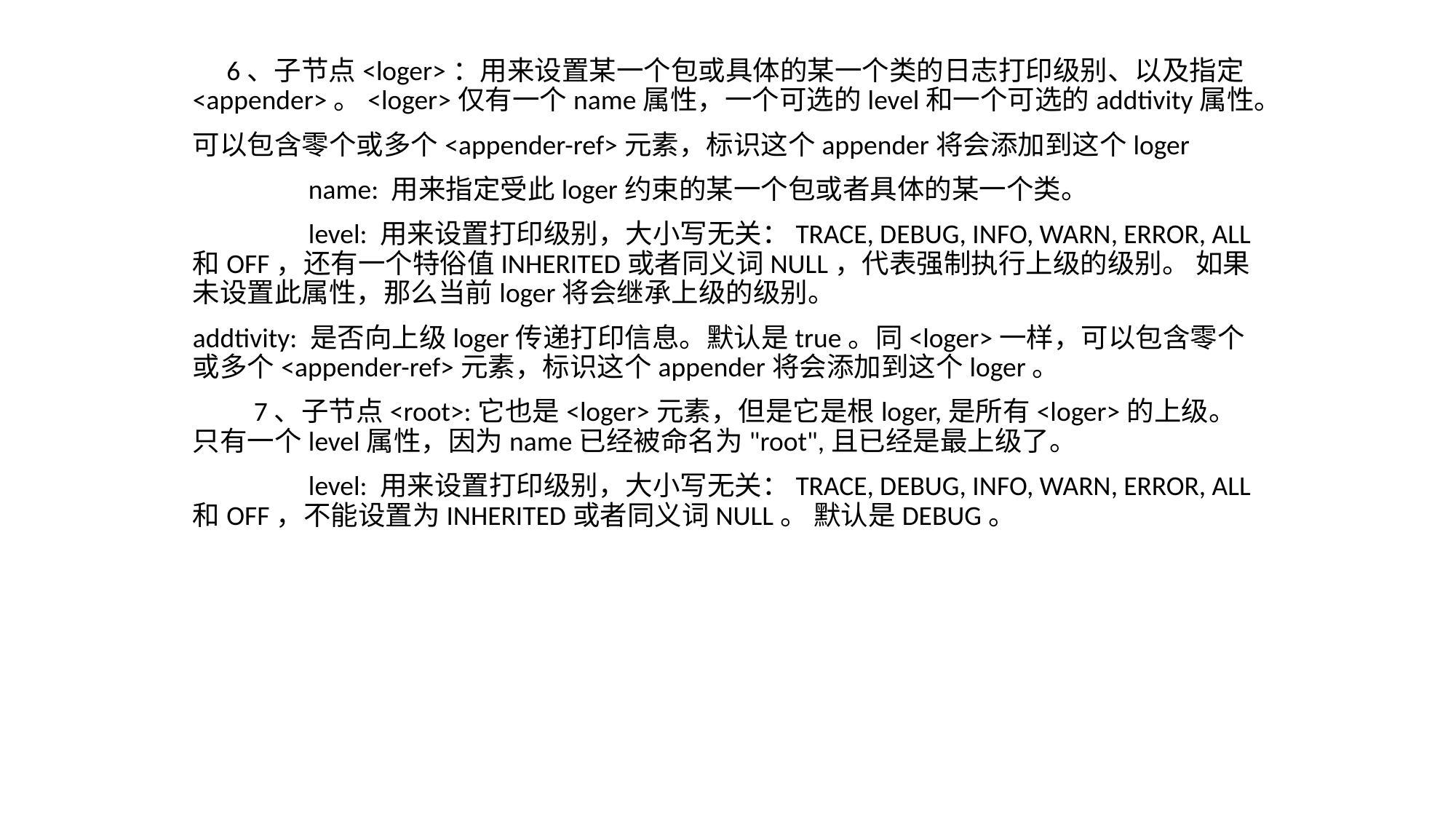

6、子节点<loger>：用来设置某一个包或具体的某一个类的日志打印级别、以及指定<appender>。<loger>仅有一个name属性，一个可选的level和一个可选的addtivity属性。
可以包含零个或多个<appender-ref>元素，标识这个appender将会添加到这个loger
　　　　name: 用来指定受此loger约束的某一个包或者具体的某一个类。
　　　　level: 用来设置打印级别，大小写无关：TRACE, DEBUG, INFO, WARN, ERROR, ALL和OFF，还有一个特俗值INHERITED或者同义词NULL，代表强制执行上级的级别。 如果未设置此属性，那么当前loger将会继承上级的级别。
addtivity: 是否向上级loger传递打印信息。默认是true。同<loger>一样，可以包含零个或多个<appender-ref>元素，标识这个appender将会添加到这个loger。
　　7、子节点<root>:它也是<loger>元素，但是它是根loger,是所有<loger>的上级。只有一个level属性，因为name已经被命名为"root",且已经是最上级了。
　　　　level: 用来设置打印级别，大小写无关：TRACE, DEBUG, INFO, WARN, ERROR, ALL和OFF，不能设置为INHERITED或者同义词NULL。 默认是DEBUG。